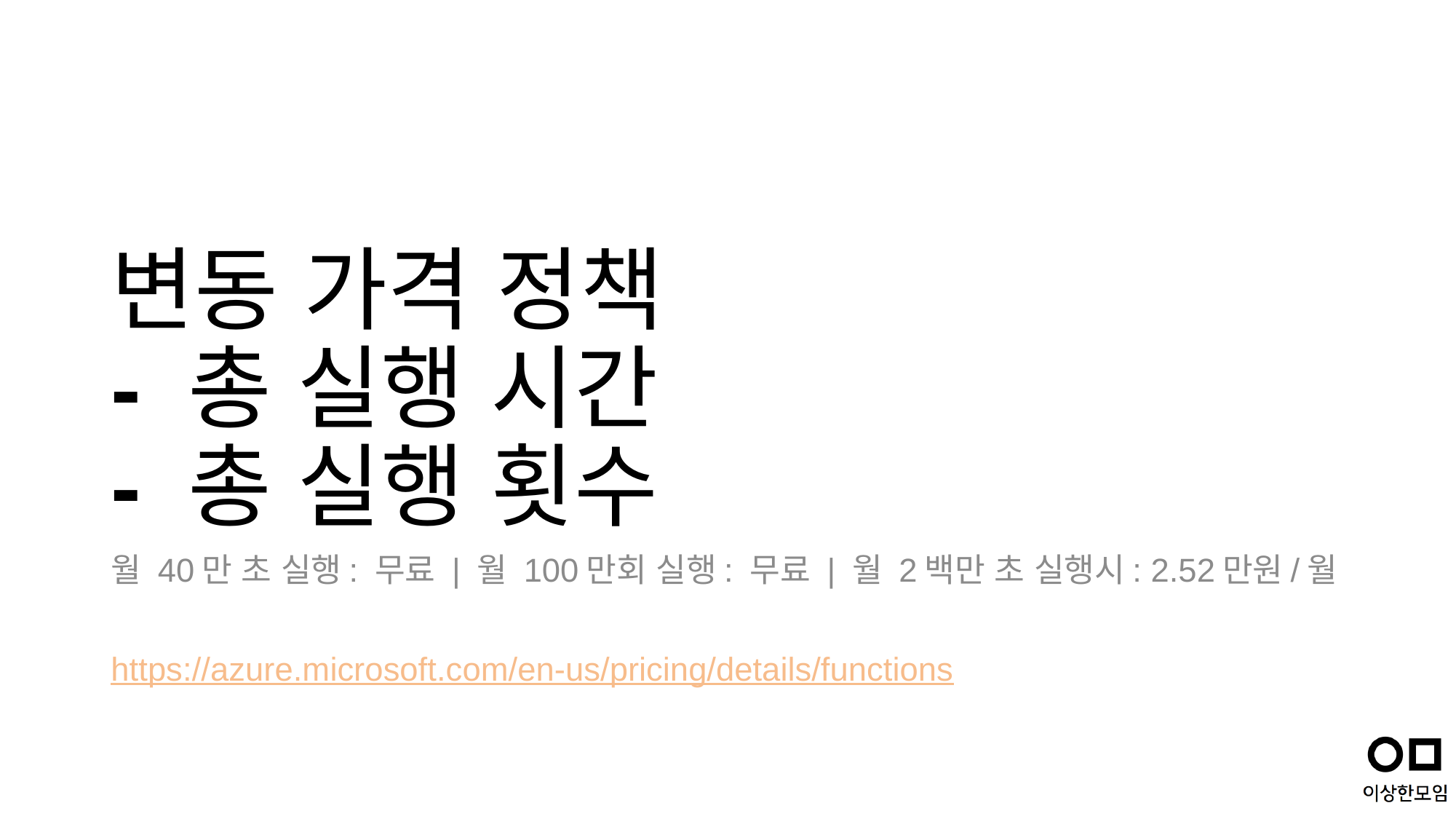

# 변동 가격 정책 - 총 실행 시간 - 총 실행 횟수
월 40만 초 실행: 무료 | 월 100만회 실행: 무료 | 월 2백만 초 실행시: 2.52만원/월

https://azure.microsoft.com/en-us/pricing/details/functions